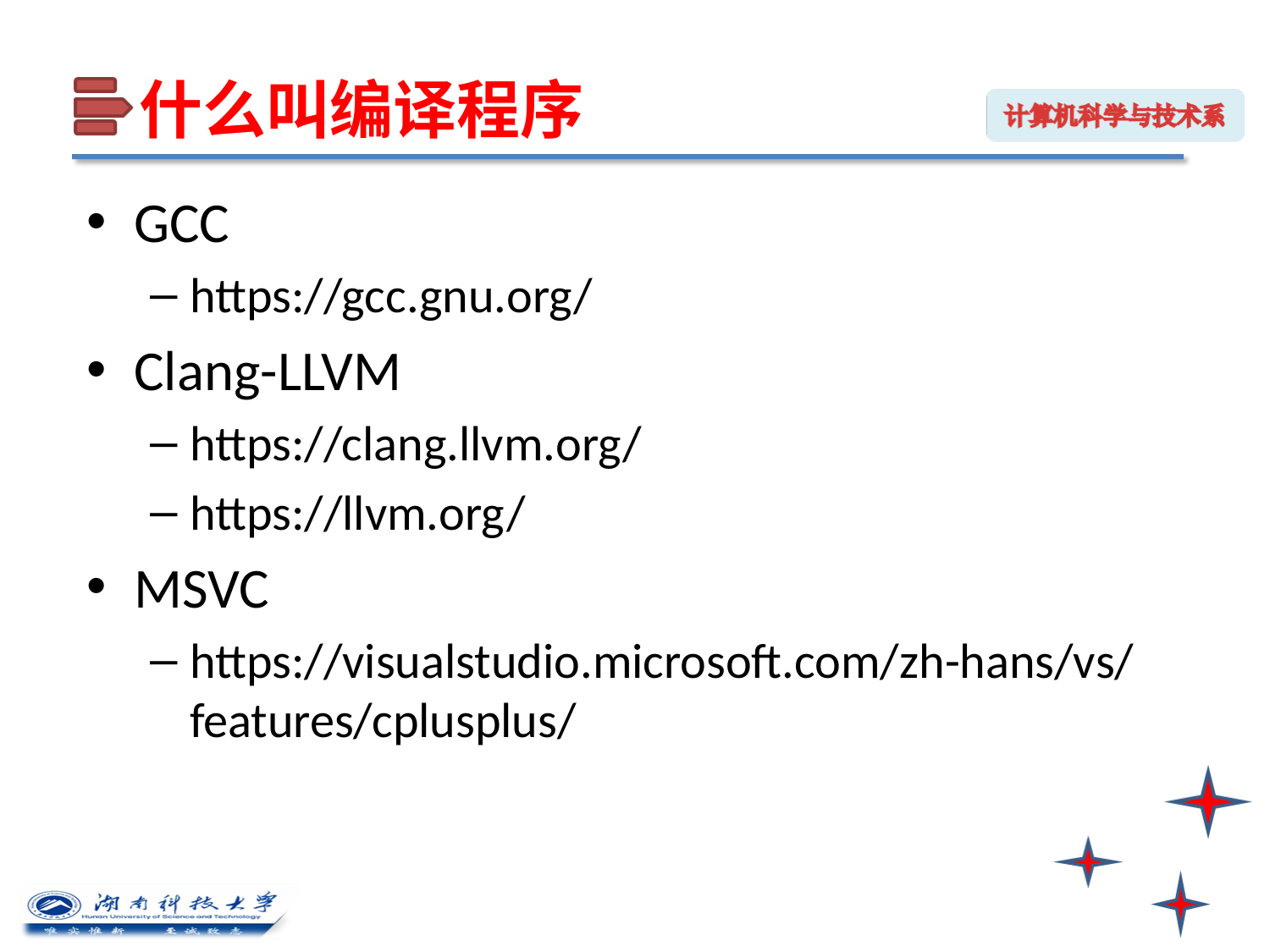

# 什么叫编译程序
GCC
https://gcc.gnu.org/
Clang-LLVM
https://clang.llvm.org/
https://llvm.org/
MSVC
https://visualstudio.microsoft.com/zh-hans/vs/features/cplusplus/